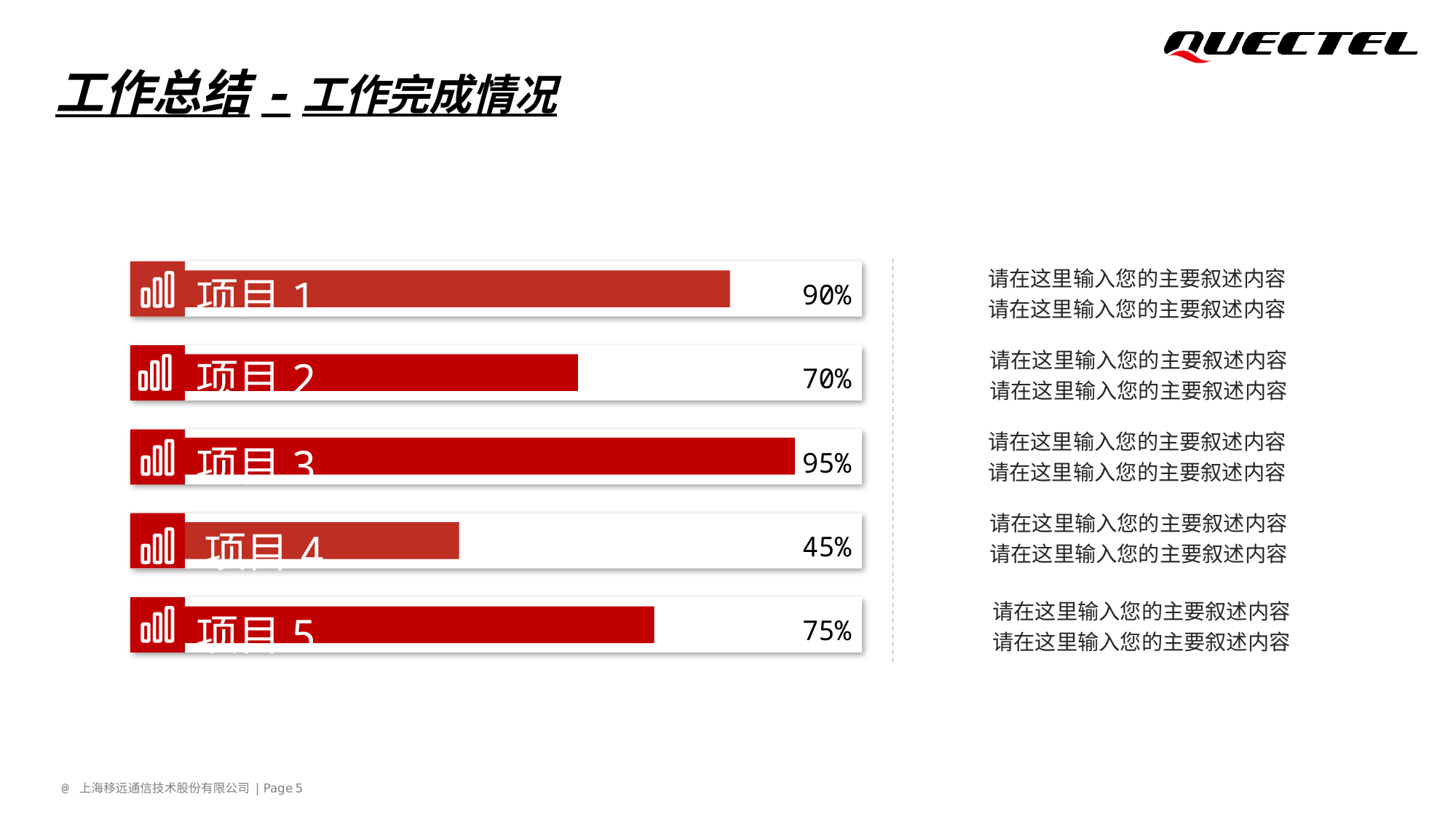

工作总结-工作完成情况
项目1
请在这里输入您的主要叙述内容
请在这里输入您的主要叙述内容

90%

70%

95%

45%

75%

项目2
请在这里输入您的主要叙述内容
请在这里输入您的主要叙述内容

请在这里输入您的主要叙述内容
请在这里输入您的主要叙述内容
项目3

请在这里输入您的主要叙述内容
请在这里输入您的主要叙述内容
项目4

项目5
请在这里输入您的主要叙述内容
请在这里输入您的主要叙述内容